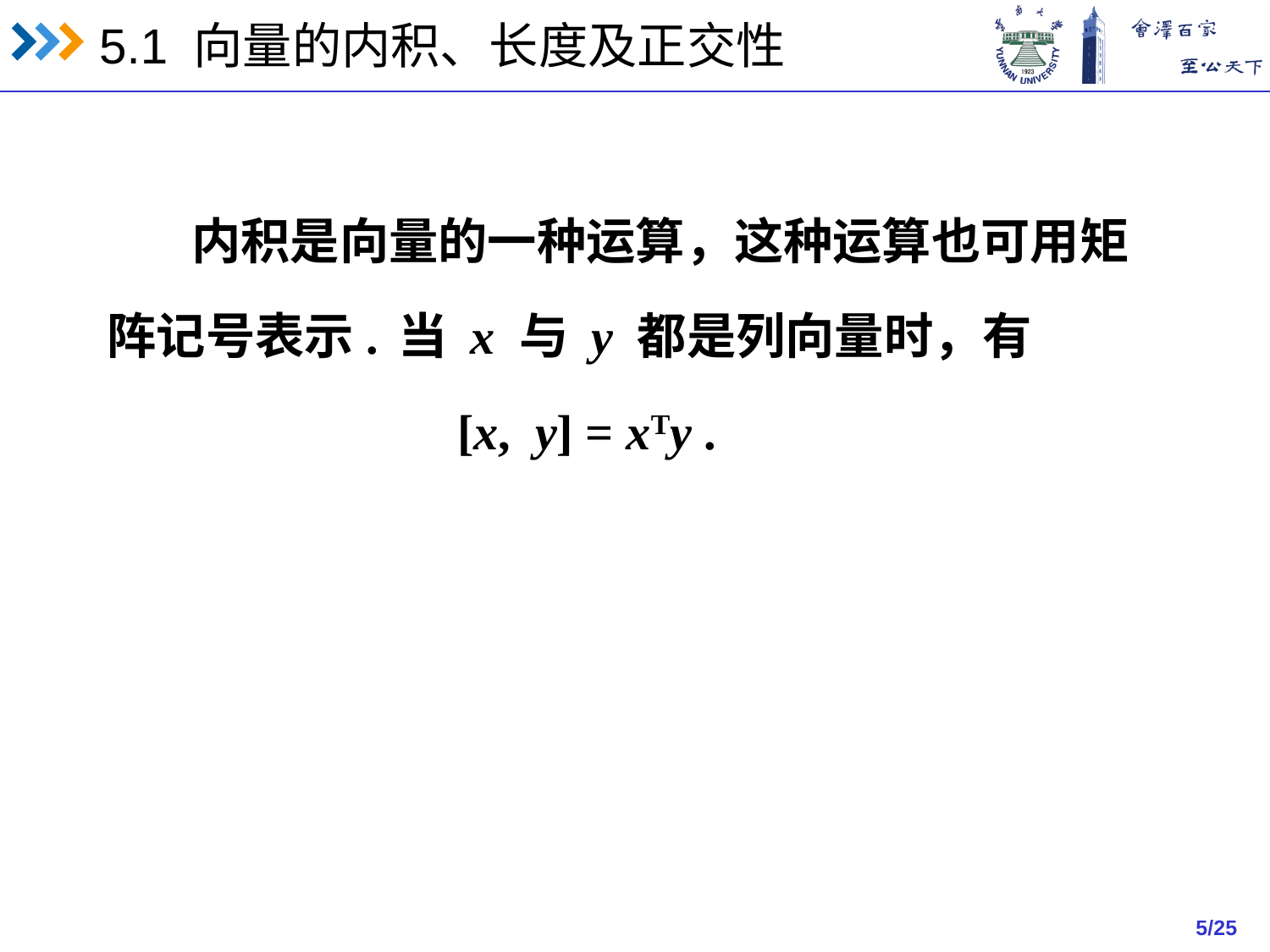

内积是向量的一种运算，这种运算也可用矩
阵记号表示.
当 x 与 y 都是列向量时，有
 [x,  y] = xTy .